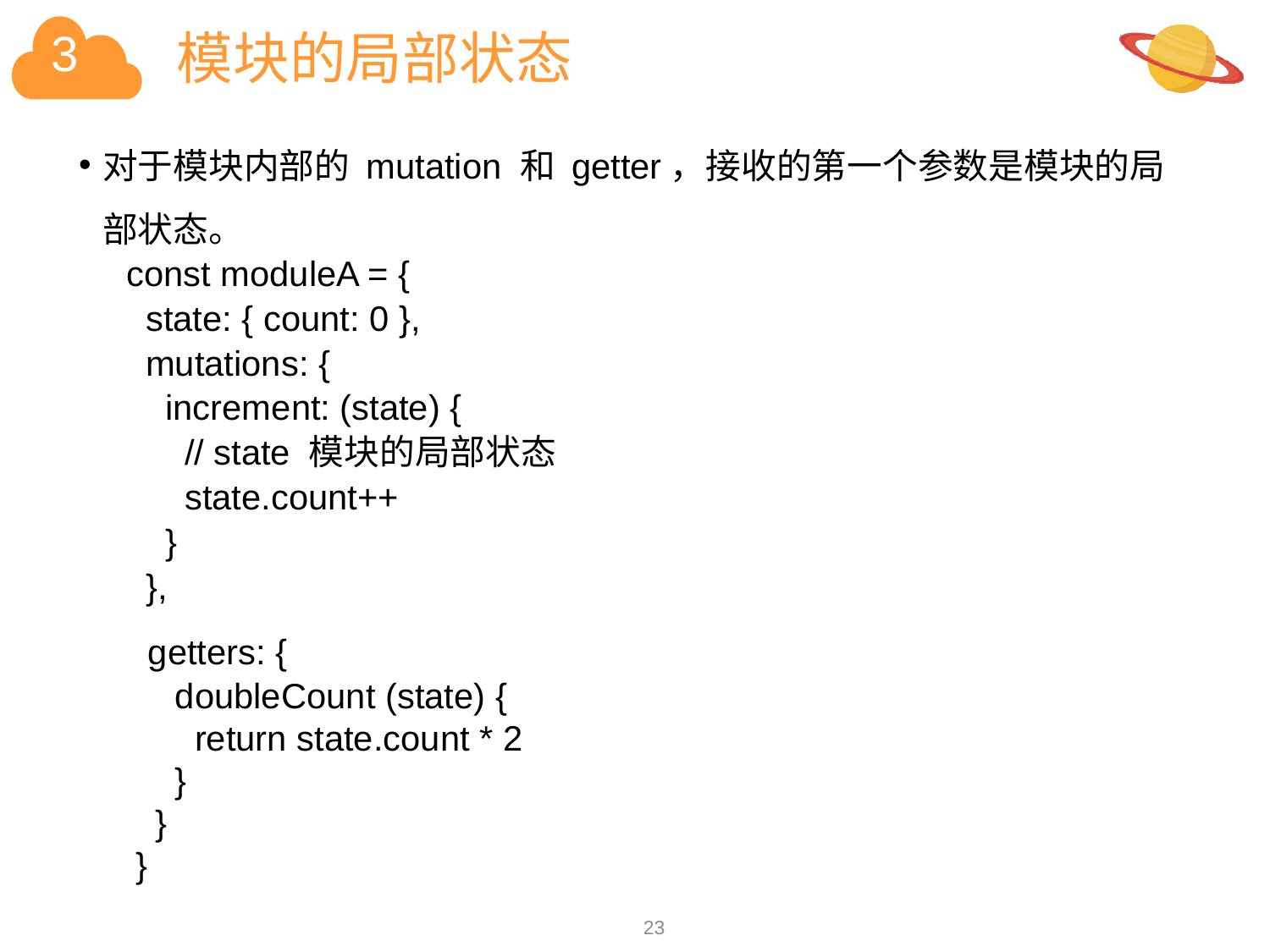

# 模块的局部状态
对于模块内部的 mutation 和 getter，接收的第一个参数是模块的局部状态。
const moduleA = {
  state: { count: 0 },
  mutations: {
    increment: (state) {
      // state 模块的局部状态
      state.count++
    }
  },
 getters: {
    doubleCount (state) {
      return state.count * 2
    }
  }
}
23